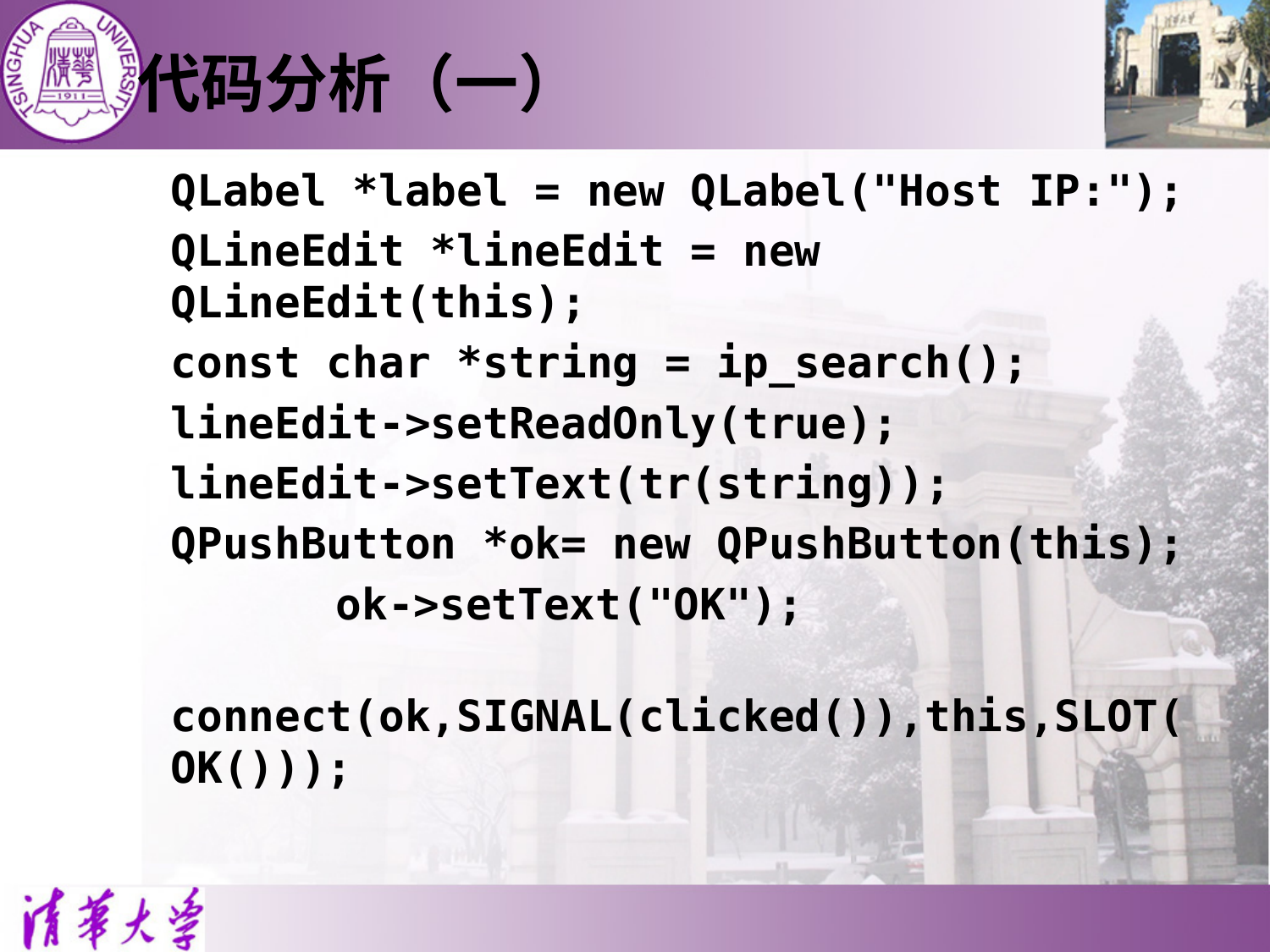

# 代码分析（一）
	QLabel *label = new QLabel("Host IP:");
	QLineEdit *lineEdit = new QLineEdit(this);
	const char *string = ip_search();
	lineEdit->setReadOnly(true);
	lineEdit->setText(tr(string));
	QPushButton *ok= new QPushButton(this);
        ok->setText("OK");
	connect(ok,SIGNAL(clicked()),this,SLOT(OK()));